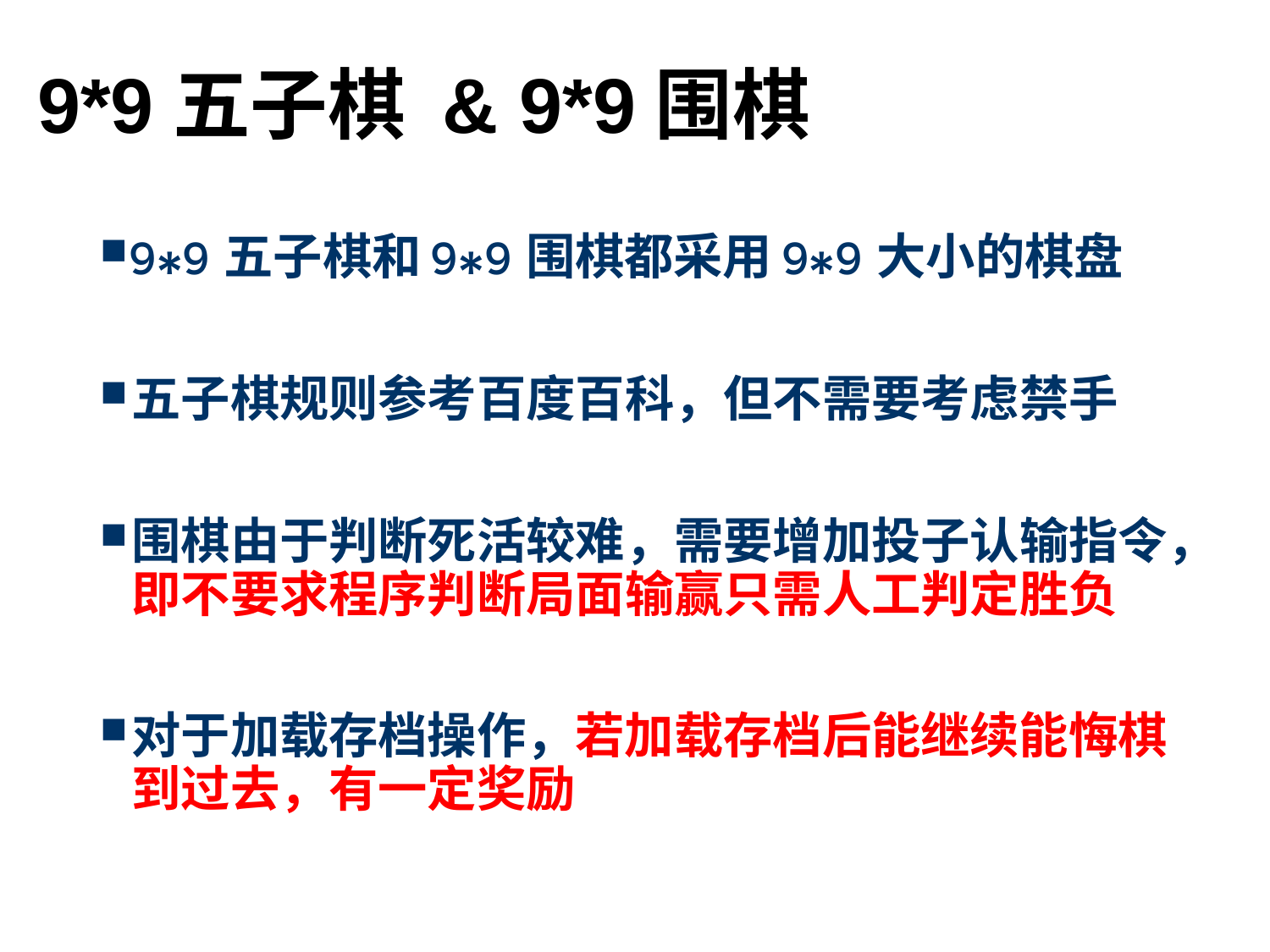

# 9*9五子棋 & 9*9围棋
9*9五子棋和9*9围棋都采用9*9大小的棋盘

五子棋规则参考百度百科，但不需要考虑禁手

围棋由于判断死活较难，需要增加投子认输指令，即不要求程序判断局面输赢只需人工判定胜负

对于加载存档操作，若加载存档后能继续能悔棋到过去，有一定奖励